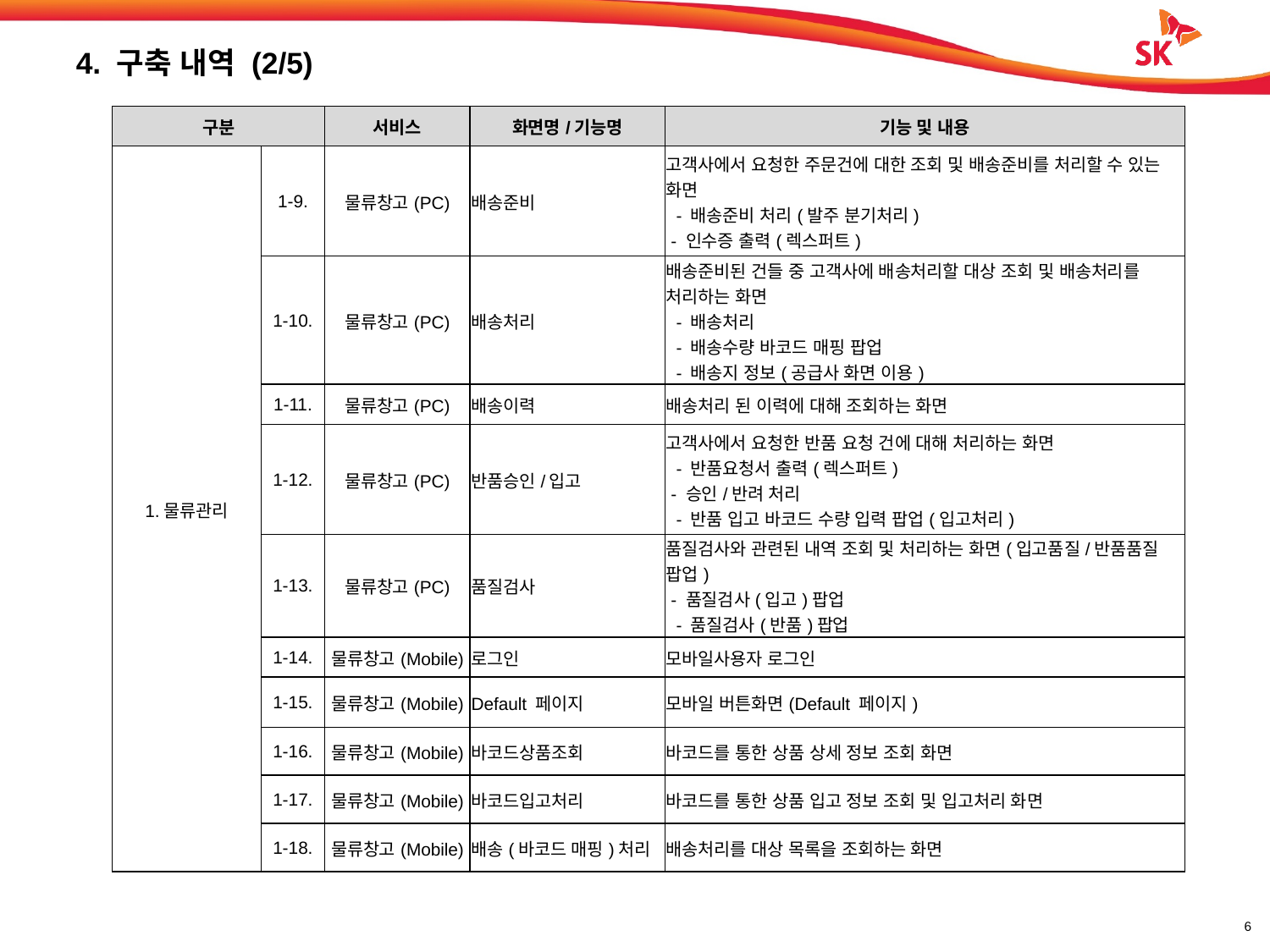

# 4. 구축 내역 (2/5)
| 구분 |  | 서비스 | 화면명/기능명 | 기능 및 내용 |
| --- | --- | --- | --- | --- |
| 1.물류관리 | 1-9. | 물류창고(PC) | 배송준비 | 고객사에서 요청한 주문건에 대한 조회 및 배송준비를 처리할 수 있는 화면 - 배송준비 처리(발주 분기처리) - 인수증 출력(렉스퍼트) |
|  | 1-10. | 물류창고(PC) | 배송처리 | 배송준비된 건들 중 고객사에 배송처리할 대상 조회 및 배송처리를 처리하는 화면 - 배송처리 - 배송수량 바코드 매핑 팝업 - 배송지 정보(공급사 화면 이용) |
|  | 1-11. | 물류창고(PC) | 배송이력 | 배송처리 된 이력에 대해 조회하는 화면 |
|  | 1-12. | 물류창고(PC) | 반품승인/입고 | 고객사에서 요청한 반품 요청 건에 대해 처리하는 화면 - 반품요청서 출력(렉스퍼트) - 승인/반려 처리 - 반품 입고 바코드 수량 입력 팝업(입고처리) |
|  | 1-13. | 물류창고(PC) | 품질검사 | 품질검사와 관련된 내역 조회 및 처리하는 화면(입고품질/반품품질 팝업) - 품질검사(입고)팝업 - 품질검사(반품)팝업 |
|  | 1-14. | 물류창고(Mobile) | 로그인 | 모바일사용자 로그인 |
|  | 1-15. | 물류창고(Mobile) | Default 페이지 | 모바일 버튼화면(Default 페이지) |
|  | 1-16. | 물류창고(Mobile) | 바코드상품조회 | 바코드를 통한 상품 상세 정보 조회 화면 |
|  | 1-17. | 물류창고(Mobile) | 바코드입고처리 | 바코드를 통한 상품 입고 정보 조회 및 입고처리 화면 |
|  | 1-18. | 물류창고(Mobile) | 배송(바코드 매핑)처리 | 배송처리를 대상 목록을 조회하는 화면 |